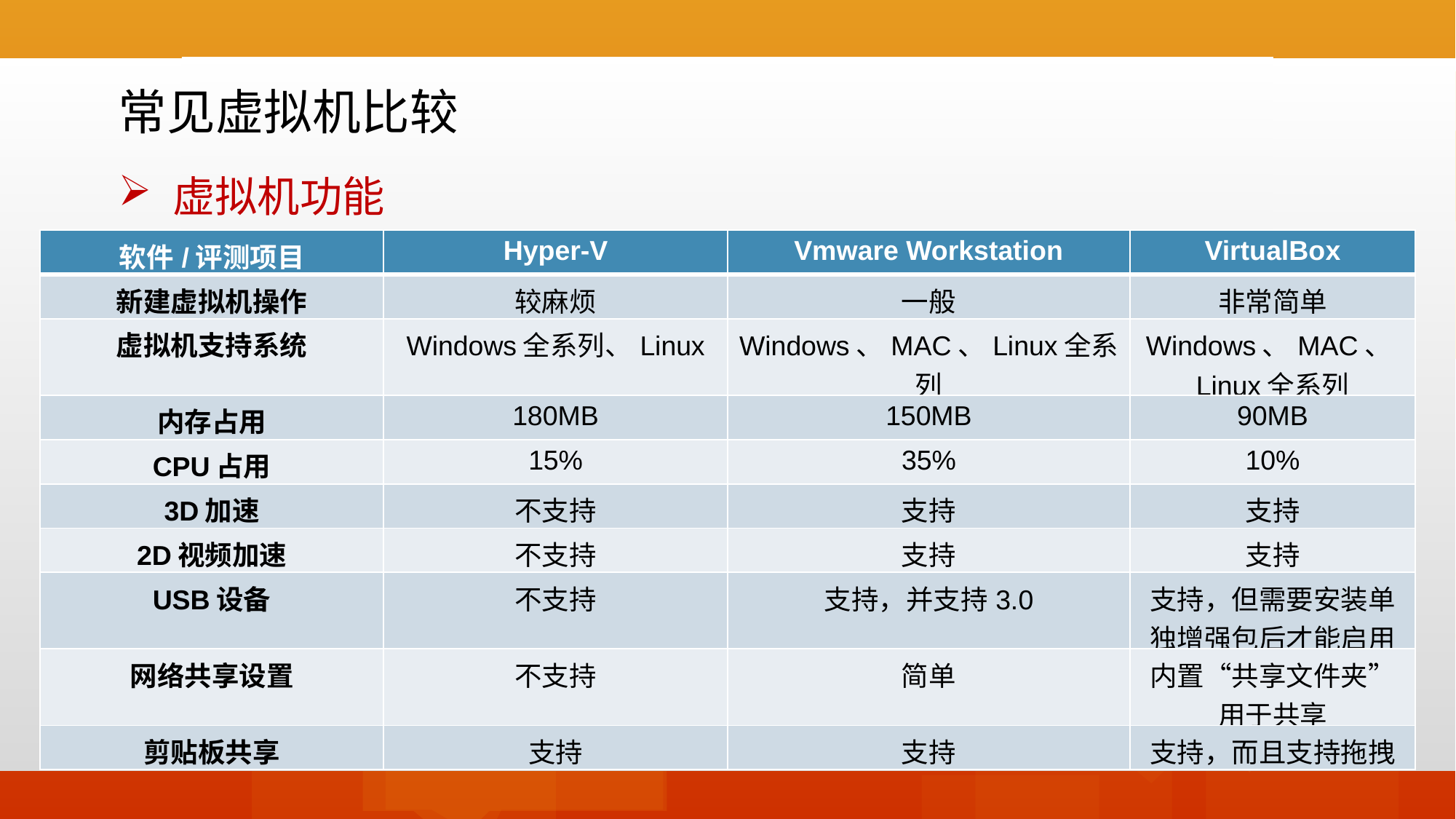

# 常见虚拟机比较

虚拟机功能
| 软件/评测项目 | Hyper-V | Vmware Workstation | VirtualBox |
| --- | --- | --- | --- |
| 新建虚拟机操作 | 较麻烦 | 一般 | 非常简单 |
| 虚拟机支持系统 | Windows全系列、Linux | Windows、MAC、Linux全系列 | Windows、MAC、Linux全系列 |
| 内存占用 | 180MB | 150MB | 90MB |
| CPU占用 | 15% | 35% | 10% |
| 3D加速 | 不支持 | 支持 | 支持 |
| 2D视频加速 | 不支持 | 支持 | 支持 |
| USB设备 | 不支持 | 支持，并支持3.0 | 支持，但需要安装单独增强包后才能启用 |
| 网络共享设置 | 不支持 | 简单 | 内置“共享文件夹”用于共享 |
| 剪贴板共享 | 支持 | 支持 | 支持，而且支持拖拽 |